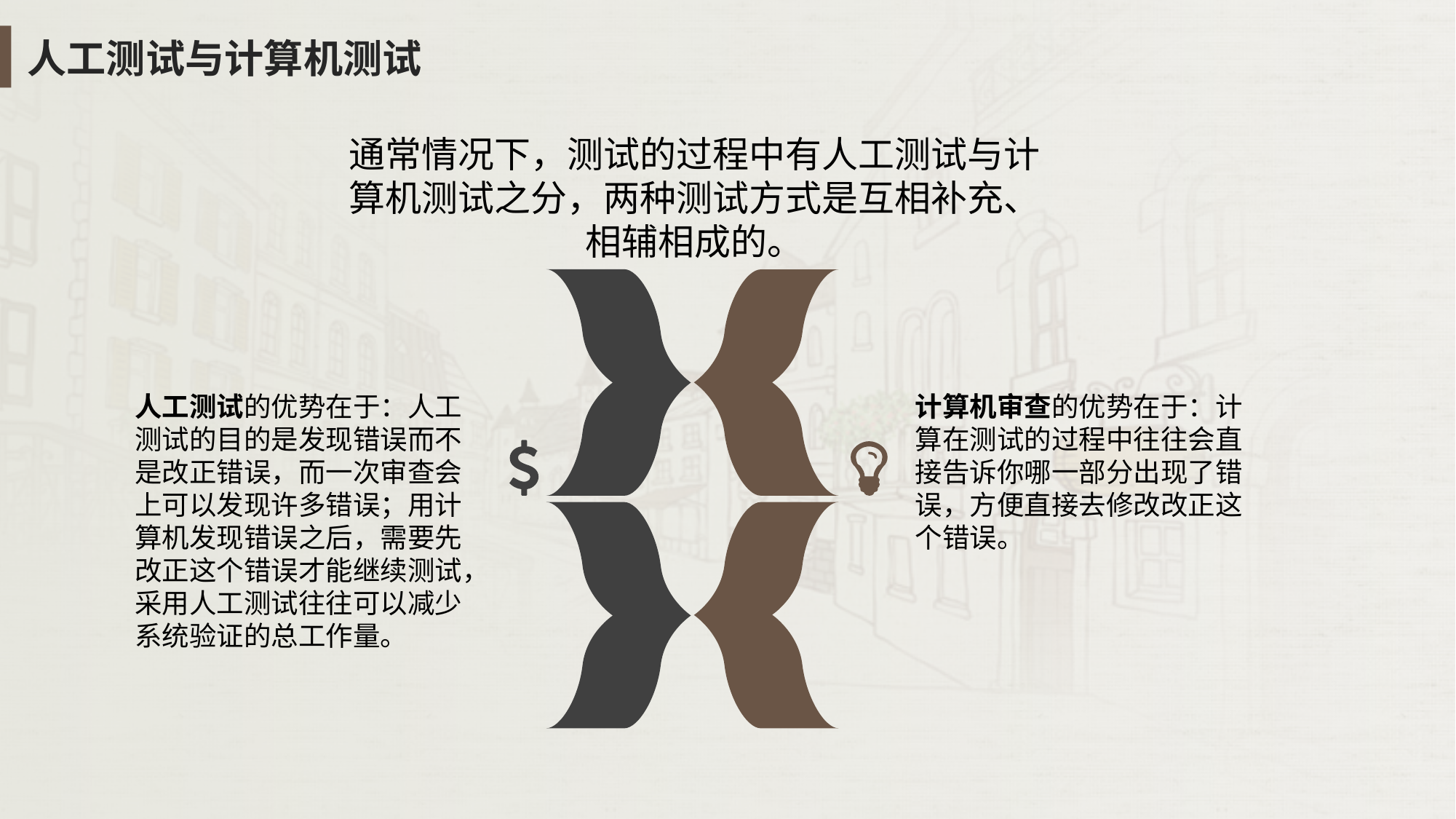

人工测试与计算机测试
通常情况下，测试的过程中有人工测试与计算机测试之分，两种测试方式是互相补充、相辅相成的。

人工测试的优势在于：人工测试的目的是发现错误而不是改正错误，而一次审查会上可以发现许多错误；用计算机发现错误之后，需要先改正这个错误才能继续测试，采用人工测试往往可以减少系统验证的总工作量。
计算机审查的优势在于：计算在测试的过程中往往会直接告诉你哪一部分出现了错误，方便直接去修改改正这个错误。